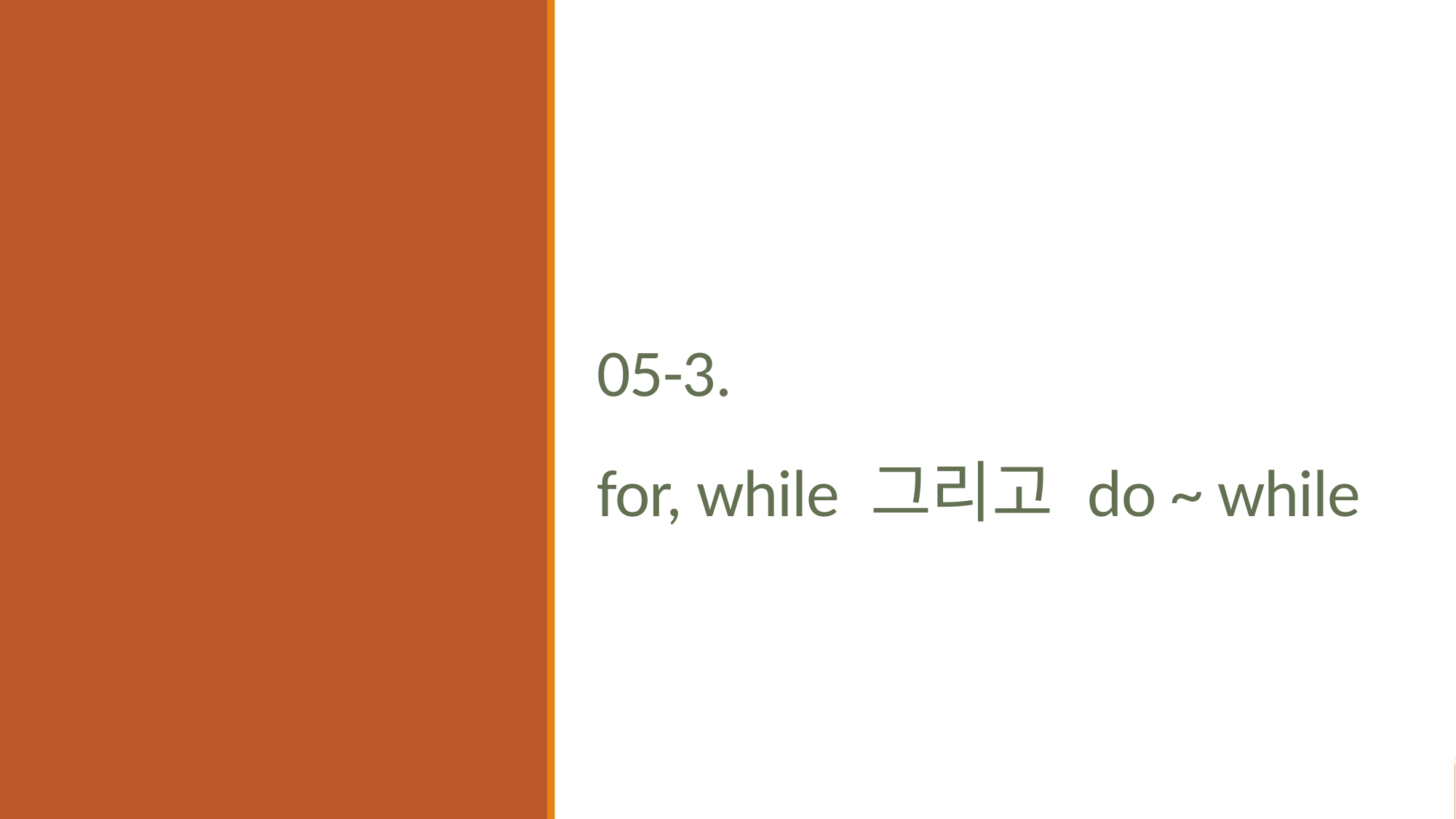

# 05-3. for, while 그리고 do ~ while